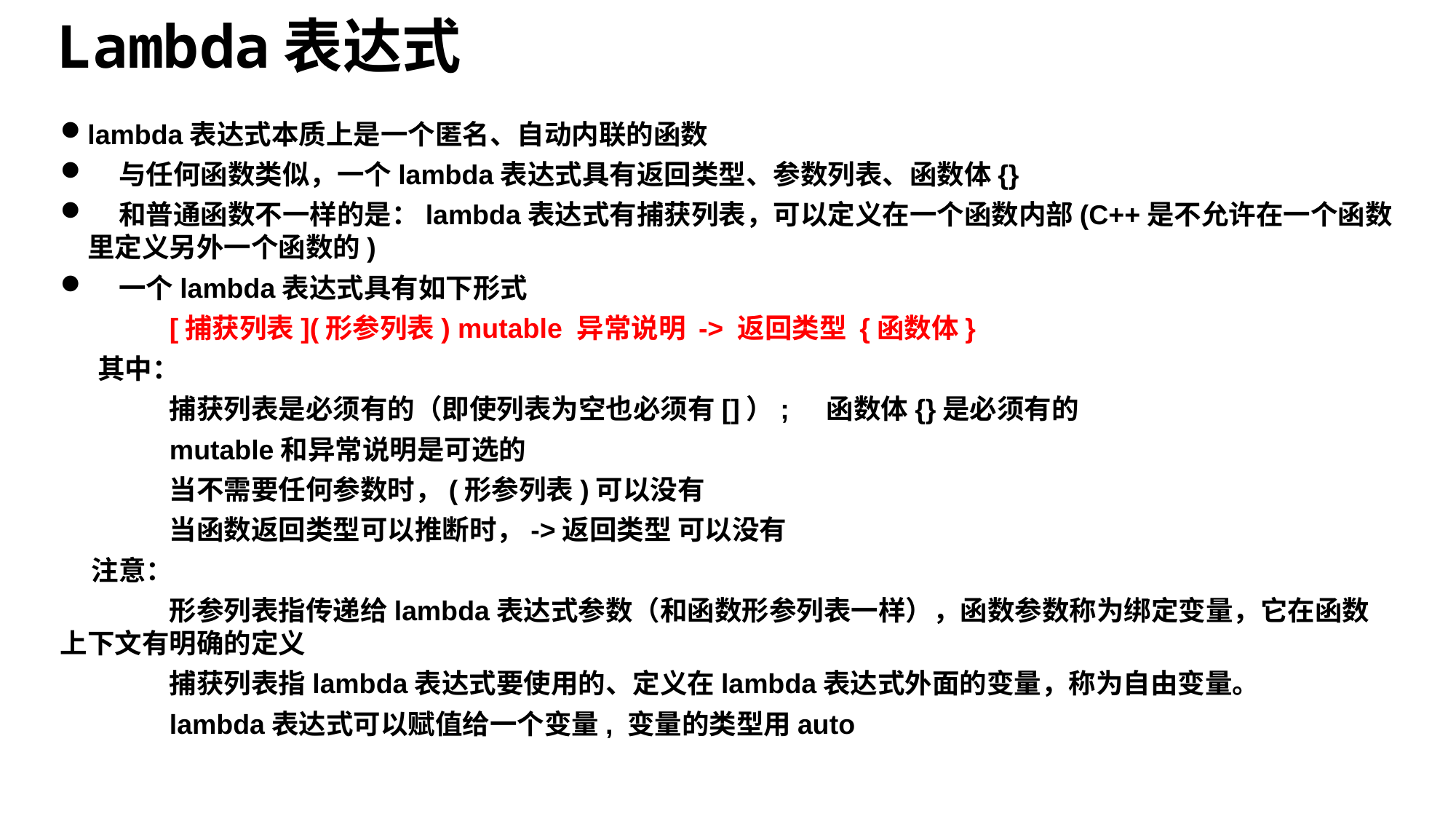

# Lambda表达式
lambda表达式本质上是一个匿名、自动内联的函数
    与任何函数类似，一个lambda表达式具有返回类型、参数列表、函数体{}
    和普通函数不一样的是：lambda表达式有捕获列表，可以定义在一个函数内部(C++是不允许在一个函数里定义另外一个函数的)
    一个lambda表达式具有如下形式
	[捕获列表](形参列表) mutable 异常说明 -> 返回类型 {函数体}
     其中：
	捕获列表是必须有的（即使列表为空也必须有[]）;    函数体{}是必须有的
	mutable和异常说明是可选的
	当不需要任何参数时，(形参列表)可以没有
	当函数返回类型可以推断时，->返回类型 可以没有
    注意：
	形参列表指传递给lambda表达式参数（和函数形参列表一样），函数参数称为绑定变量，它在函数上下文有明确的定义
	捕获列表指lambda表达式要使用的、定义在lambda表达式外面的变量，称为自由变量。
	lambda表达式可以赋值给一个变量, 变量的类型用auto